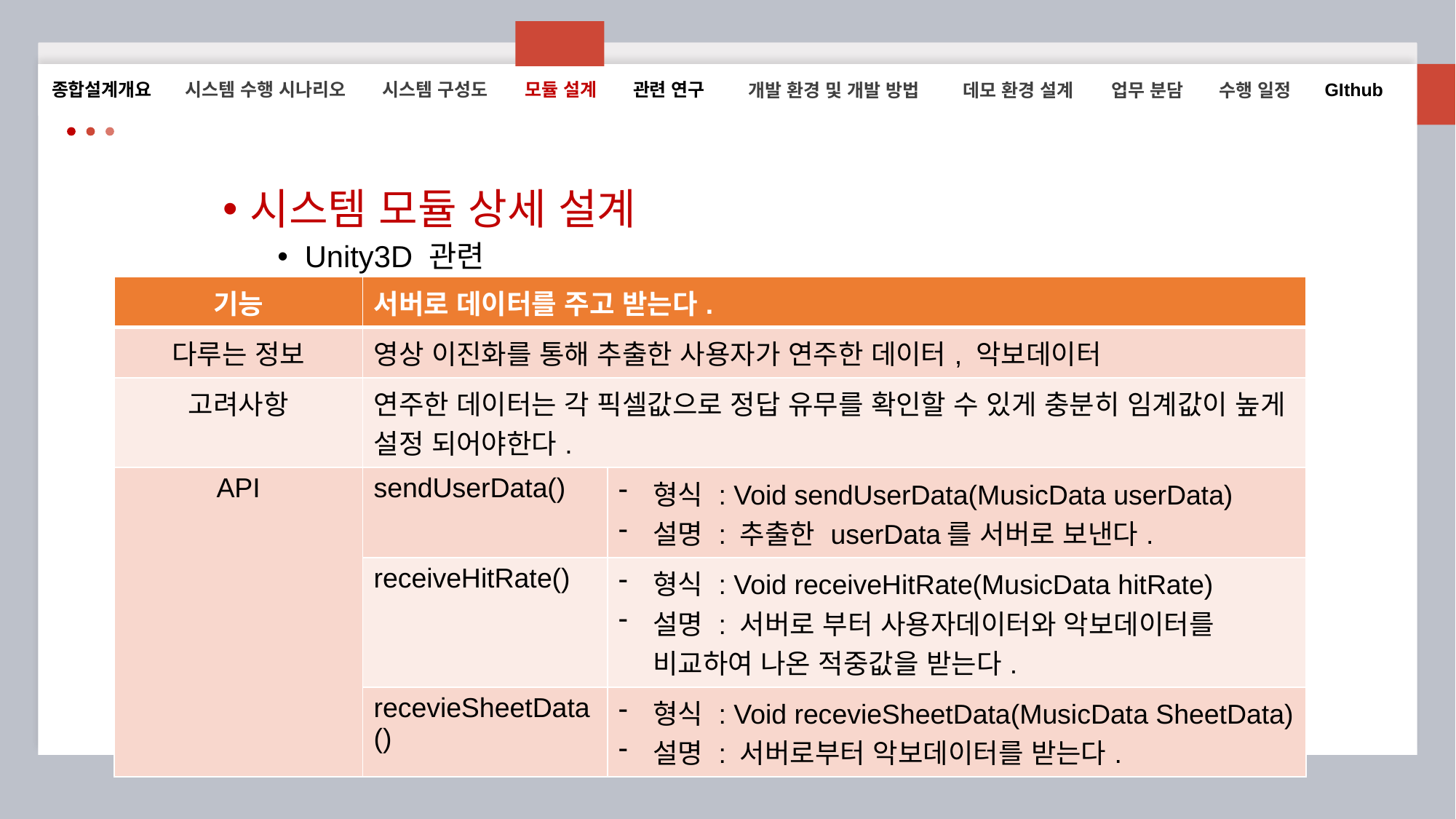

시스템 수행 시나리오
시스템 구성도
모듈 설계
관련 연구
GIthub
종합설계개요
개발 환경 및 개발 방법
데모 환경 설계
업무 분담
수행 일정

시스템 모듈 상세 설계
Unity3D 관련

| 기능 | 서버로 데이터를 주고 받는다. |  |
| --- | --- | --- |
| 다루는 정보 | 영상 이진화를 통해 추출한 사용자가 연주한 데이터, 악보데이터 |  |
| 고려사항 | 연주한 데이터는 각 픽셀값으로 정답 유무를 확인할 수 있게 충분히 임계값이 높게 설정 되어야한다. |  |
| API | sendUserData() | 형식 : Void sendUserData(MusicData userData) 설명 : 추출한 userData를 서버로 보낸다. |
|  | receiveHitRate() | 형식 : Void receiveHitRate(MusicData hitRate) 설명 : 서버로 부터 사용자데이터와 악보데이터를 비교하여 나온 적중값을 받는다. |
|  | recevieSheetData() | 형식 : Void recevieSheetData(MusicData SheetData) 설명 : 서버로부터 악보데이터를 받는다. |